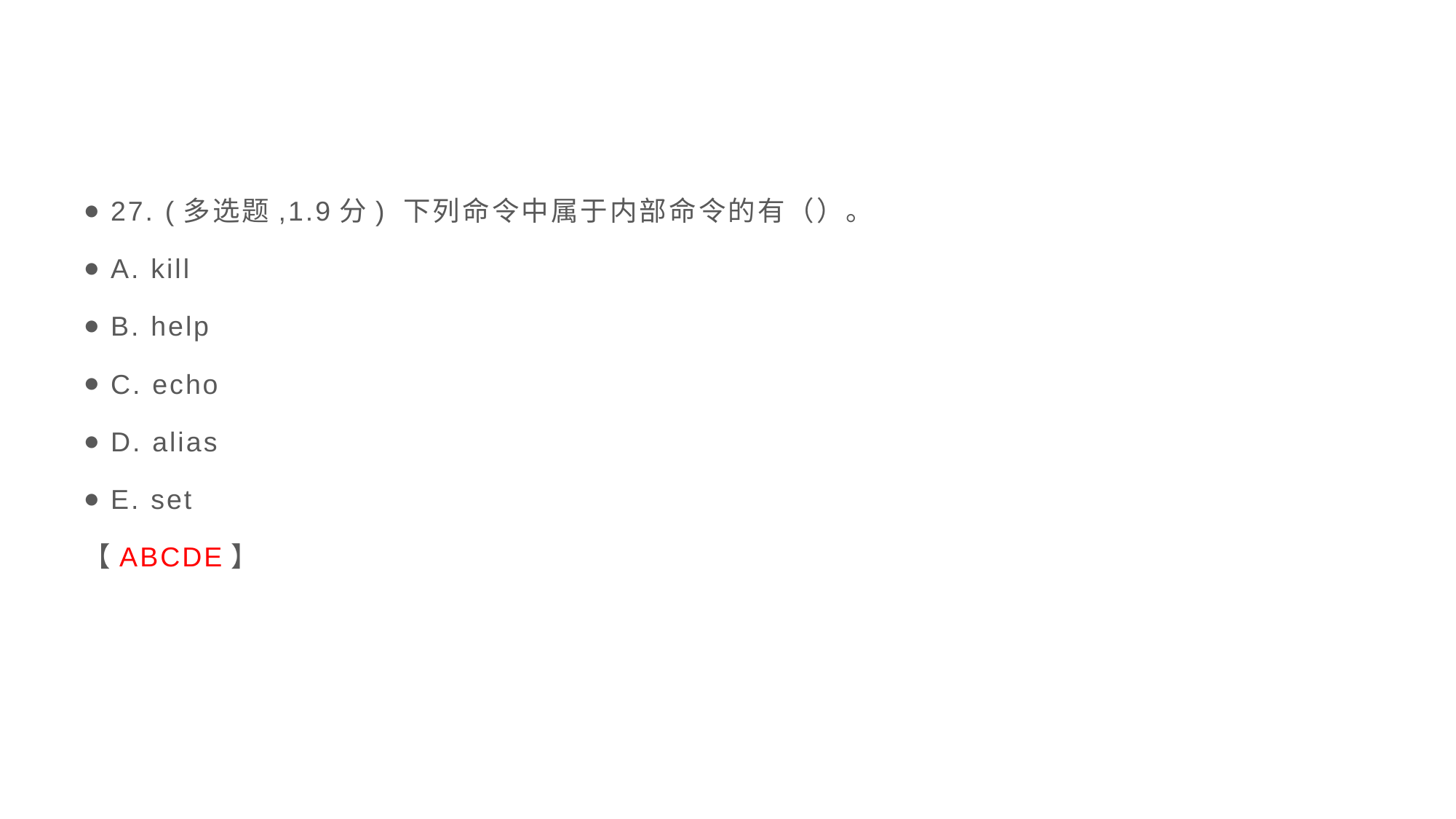

#
27. (多选题,1.9分) 下列命令中属于内部命令的有（）。
A. kill
B. help
C. echo
D. alias
E. set
【ABCDE】